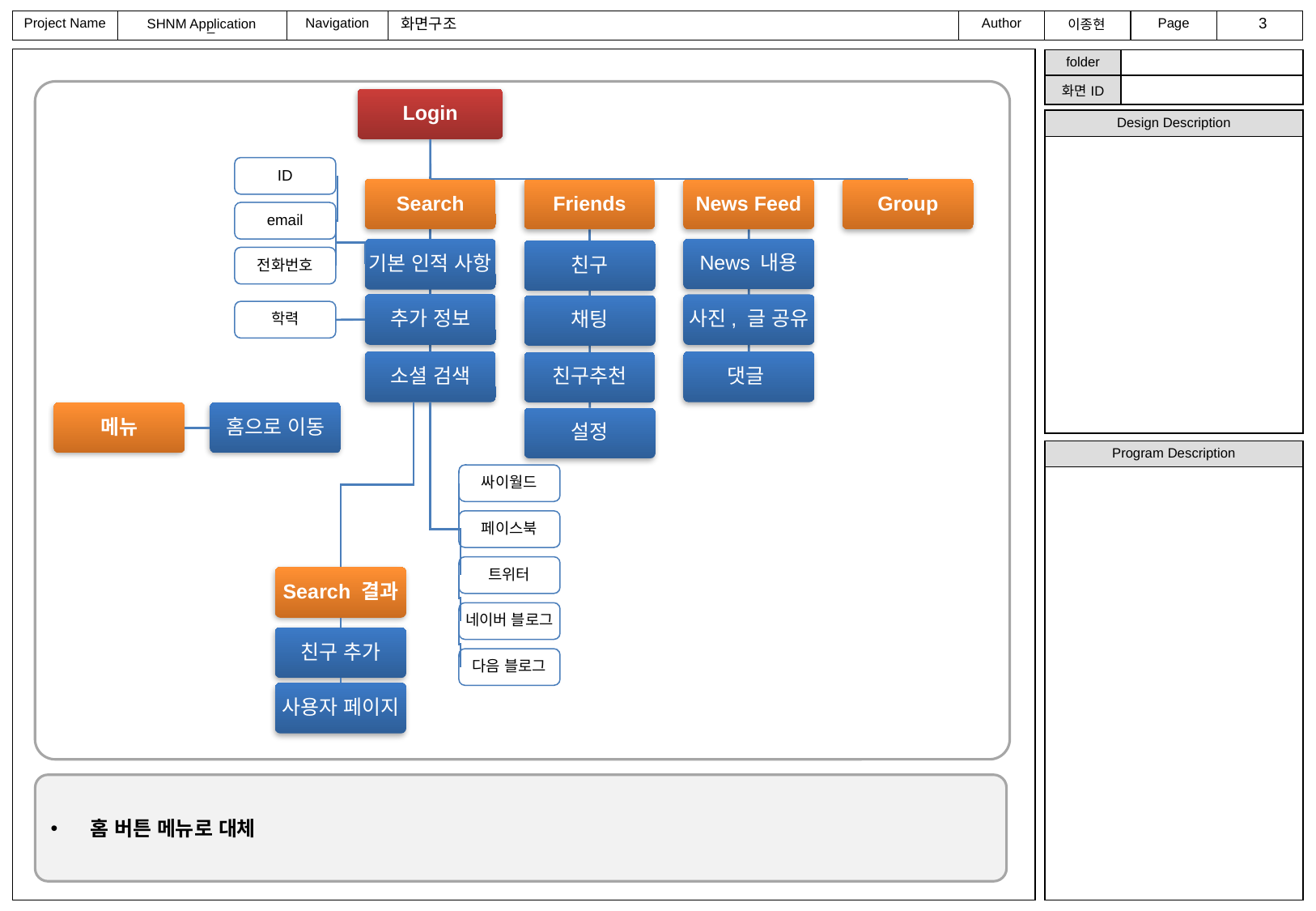

화면구조

Login
ID
Search
Friends
News Feed
Group
email
News 내용
기본 인적 사항
친구
전화번호
추가 정보
사진, 글 공유
채팅
학력
댓글
소셜 검색
친구추천
메뉴
홈으로 이동
설정
싸이월드
페이스북
트위터
Search 결과
네이버 블로그
친구 추가
다음 블로그
사용자 페이지
 홈 버튼 메뉴로 대체